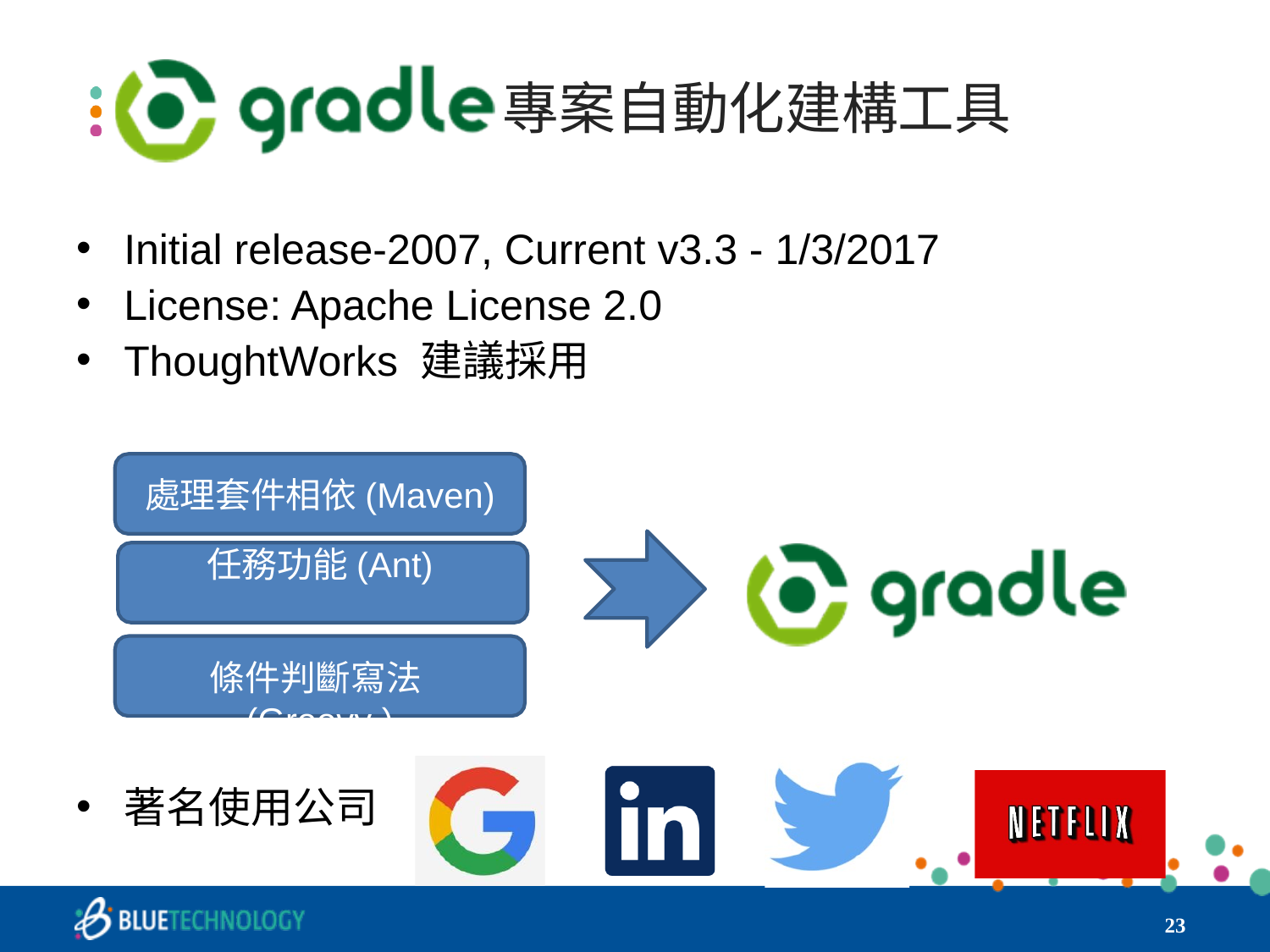

# 專案自動化建構工具
Initial release-2007, Current v3.3 - 1/3/2017
License: Apache License 2.0
ThoughtWorks 建議採用

處理套件相依(Maven)

任務功能(Ant)

條件判斷寫法(Groovy )

著名使用公司
23